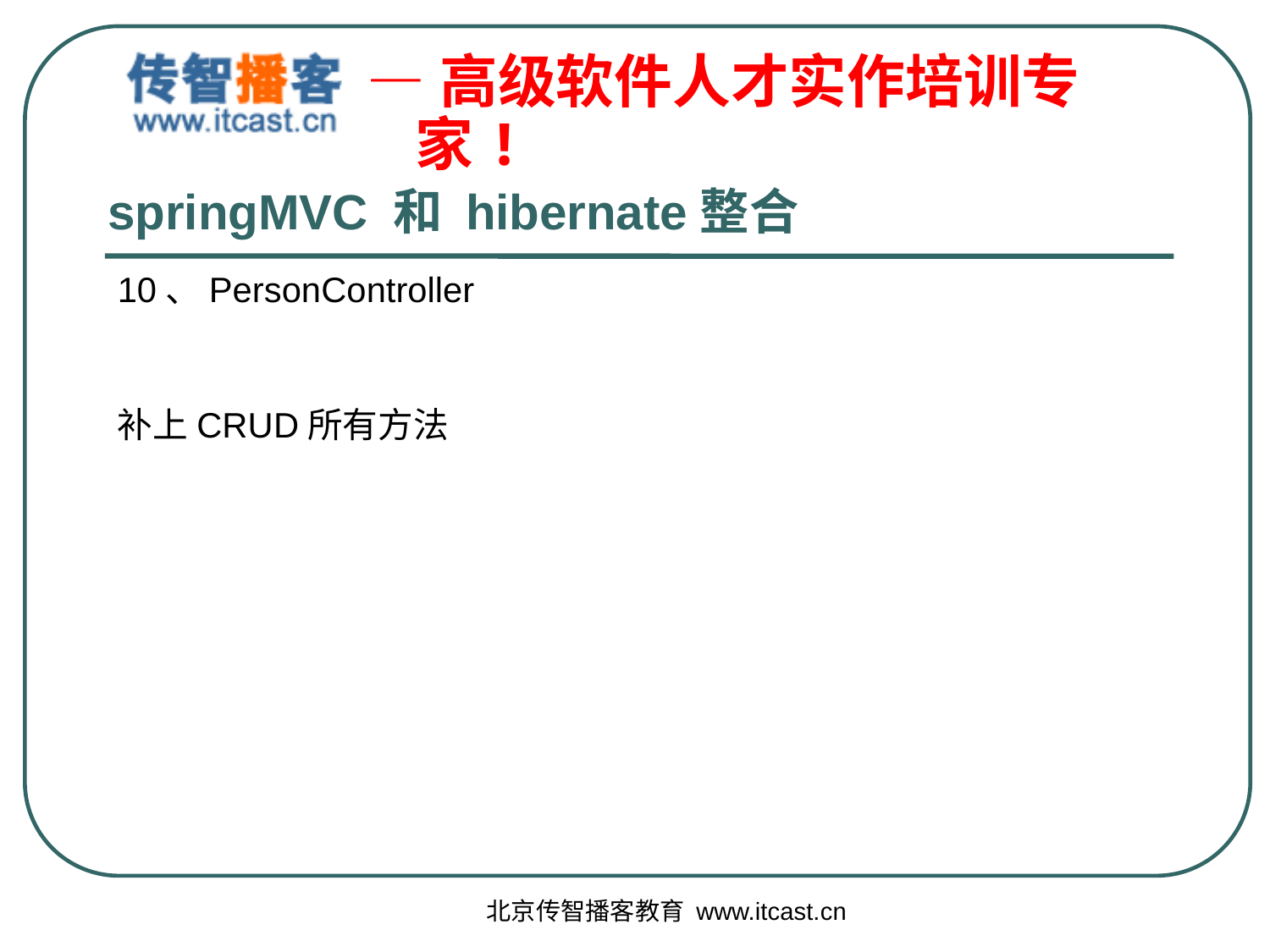

# springMVC 和 hibernate整合
10、PersonController

补上CRUD所有方法

北京传智播客教育 www.itcast.cn